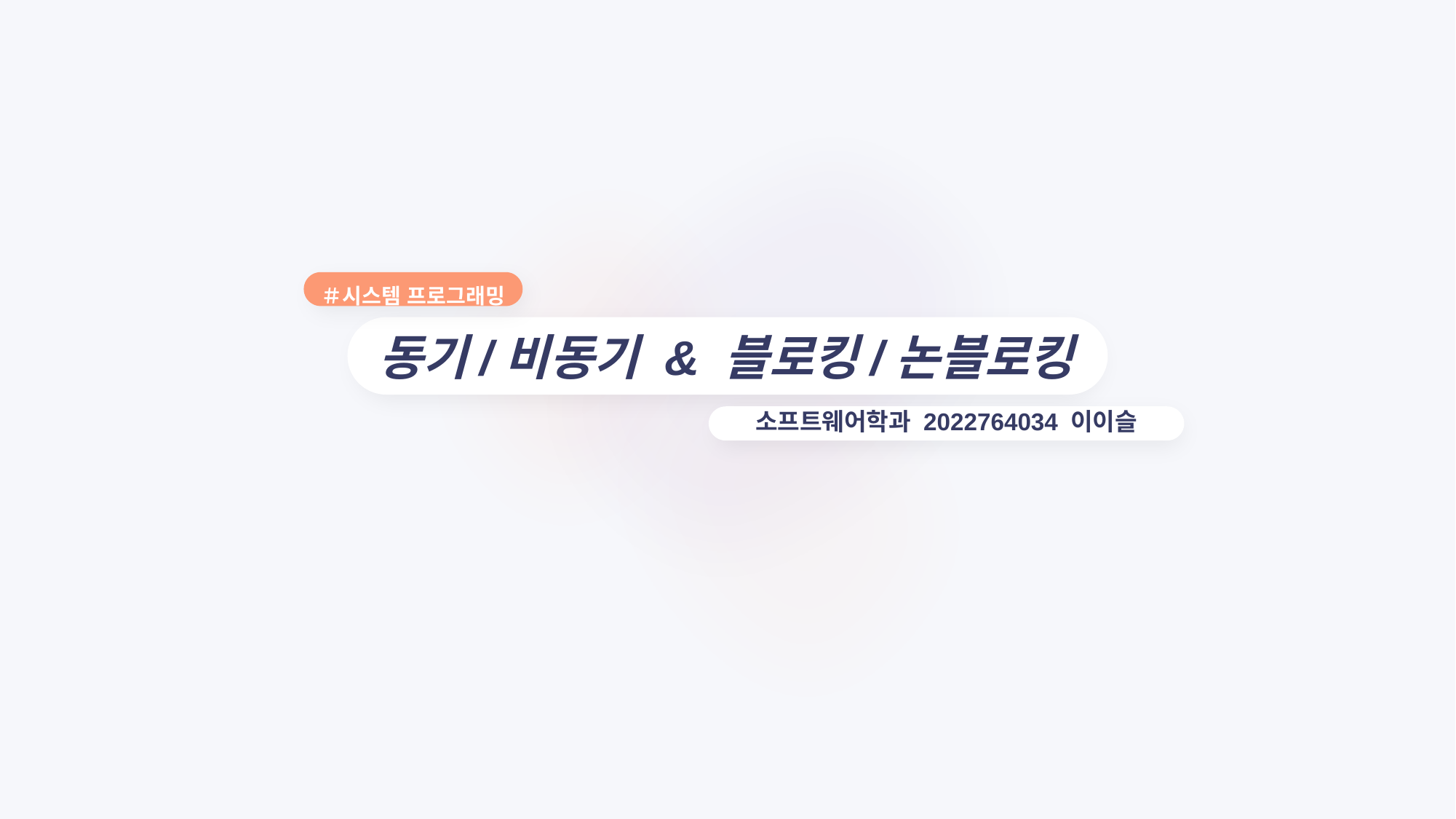

＃시스템 프로그래밍
동기/비동기 & 블로킹/논블로킹
소프트웨어학과 2022764034 이이슬